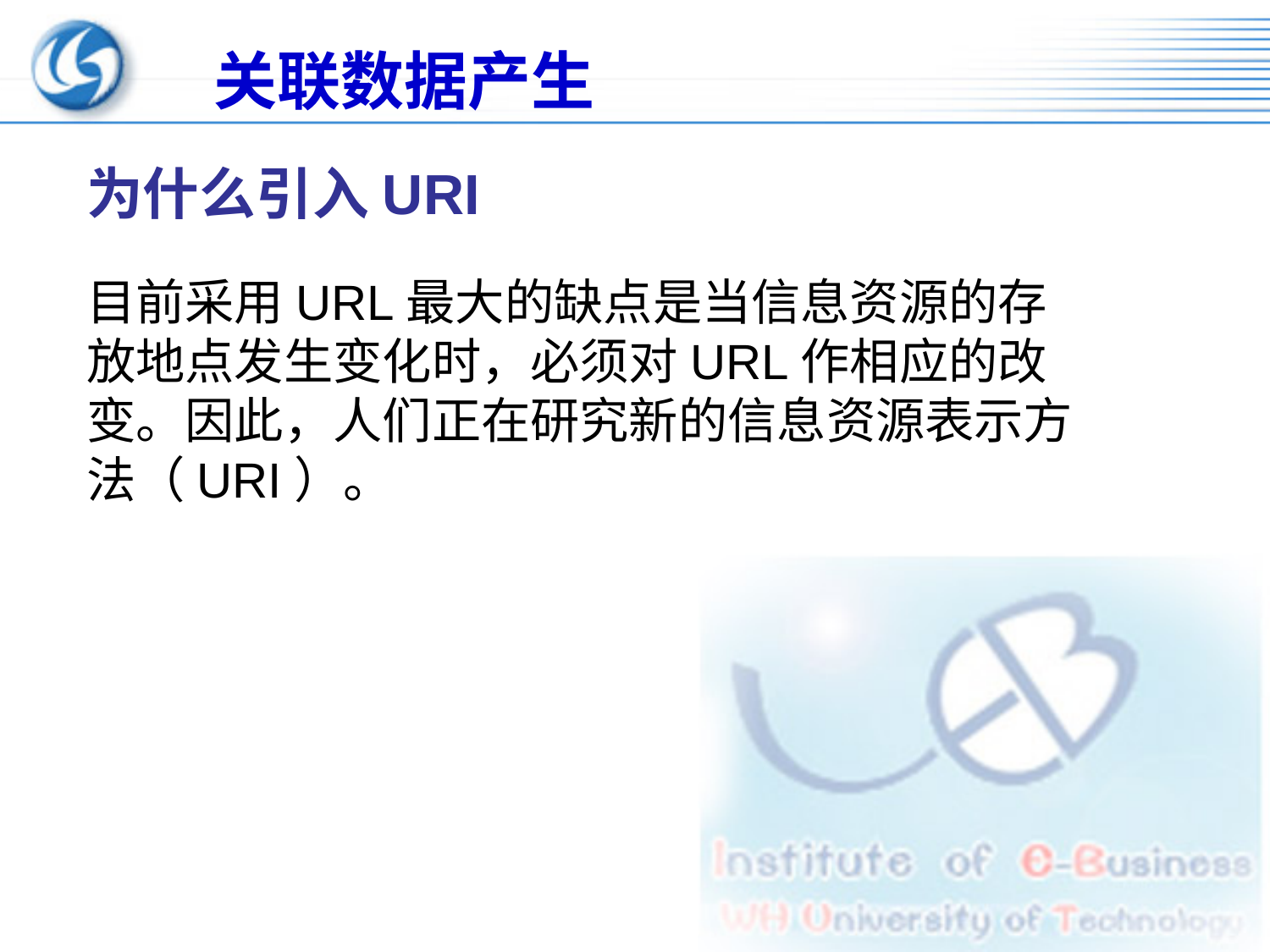

# 关联数据产生
为什么引入URI
目前采用URL最大的缺点是当信息资源的存放地点发生变化时，必须对URL作相应的改变。因此，人们正在研究新的信息资源表示方法（URI）。